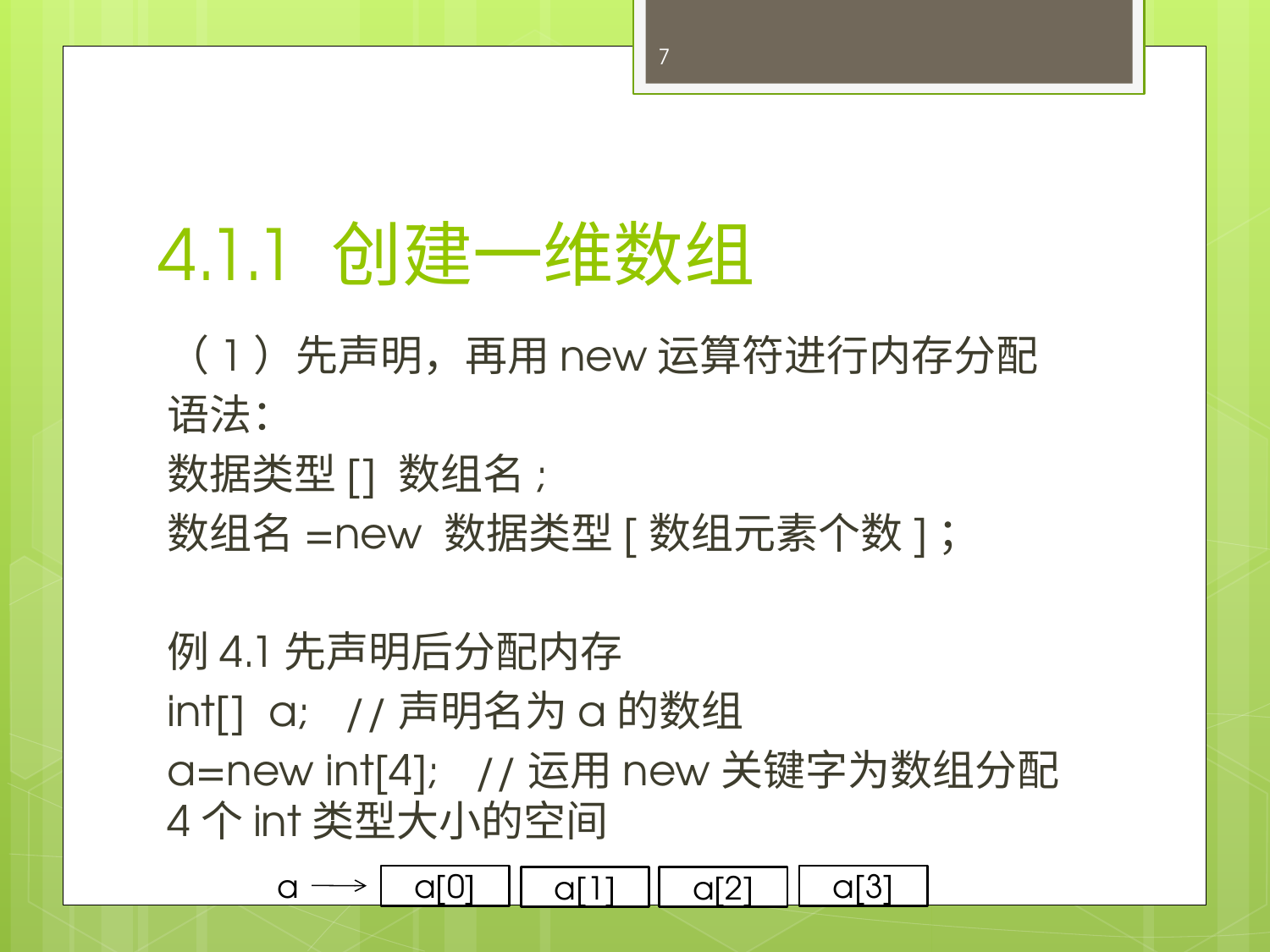

7
# 4.1.1 创建一维数组
（1）先声明，再用new运算符进行内存分配
语法：
数据类型[] 数组名;
数组名=new 数据类型[数组元素个数]；

例4.1先声明后分配内存
int[]  a;   //声明名为a的数组
a=new int[4];   //运用new关键字为数组分配4个int类型大小的空间
a
a[0]
a[3]
a[1]
a[2]